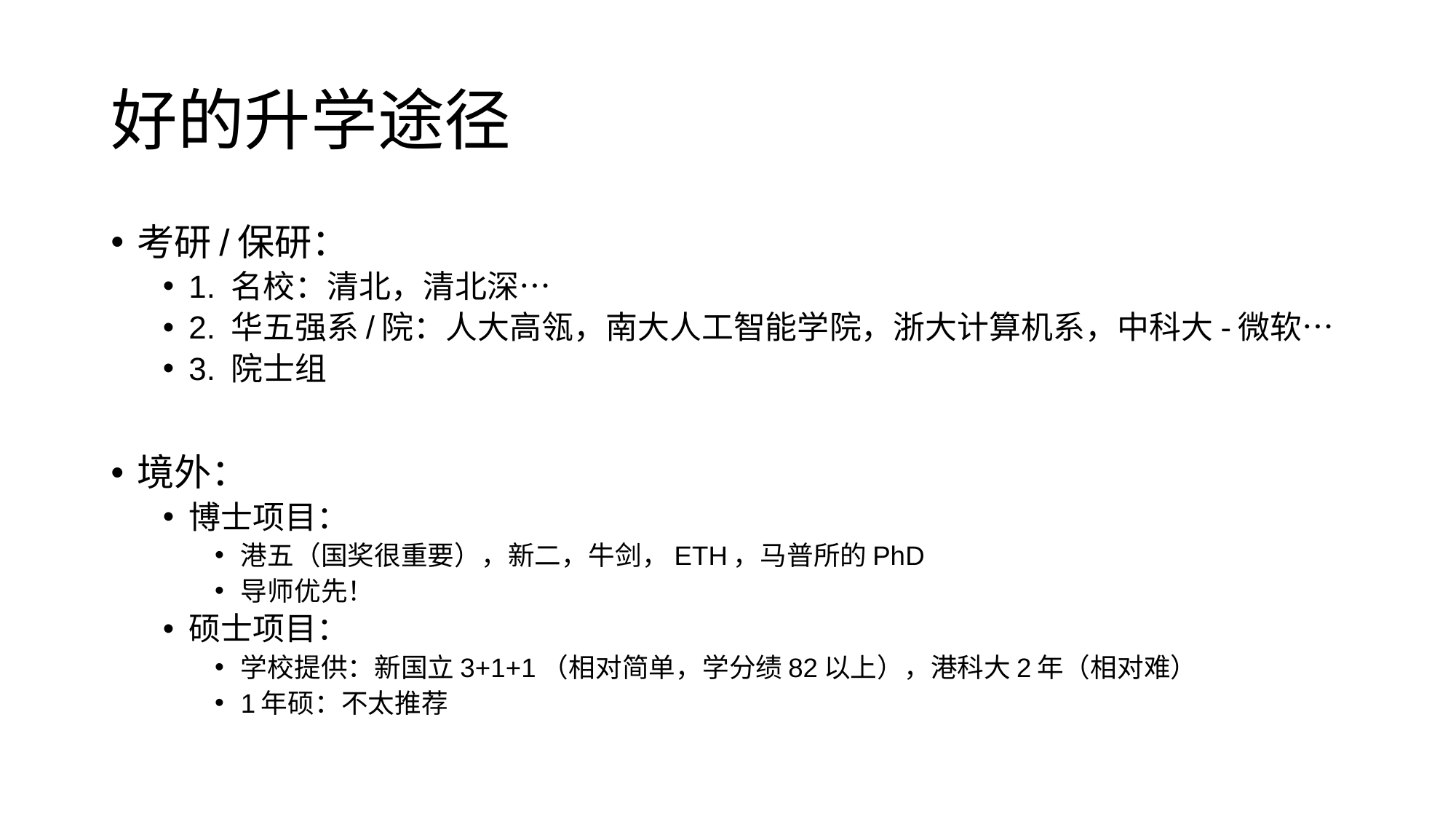

# 好的升学途径
考研/保研：
1. 名校：清北，清北深…
2. 华五强系/院：人大高瓴，南大人工智能学院，浙大计算机系，中科大-微软…
3. 院士组

境外：
博士项目：
港五（国奖很重要），新二，牛剑，ETH，马普所的PhD
导师优先！
硕士项目：
学校提供：新国立3+1+1（相对简单，学分绩82以上），港科大2年（相对难）
1年硕：不太推荐